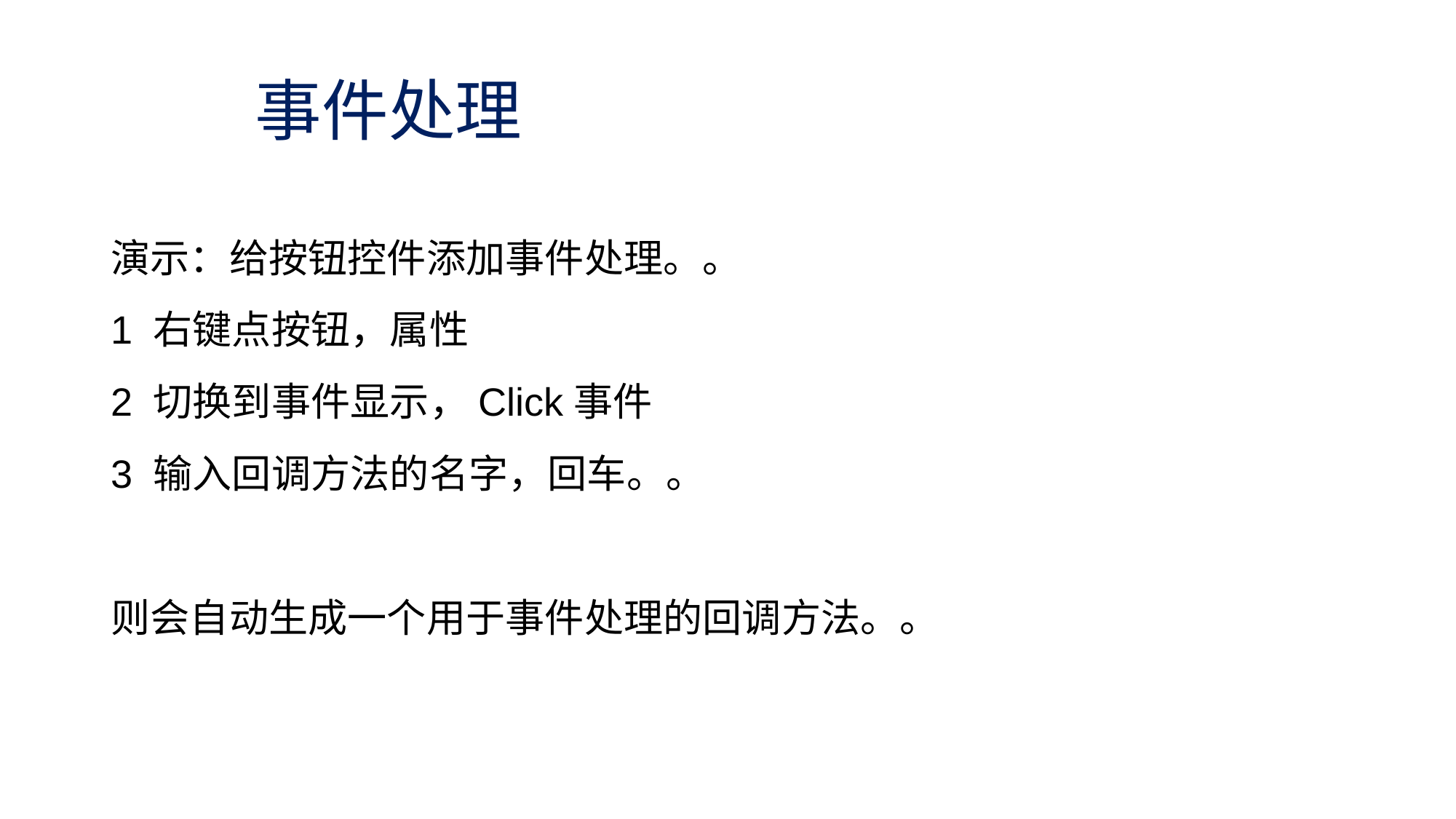

# 事件处理
演示：给按钮控件添加事件处理。。
1 右键点按钮，属性
2 切换到事件显示，Click事件
3 输入回调方法的名字，回车。。

则会自动生成一个用于事件处理的回调方法。。